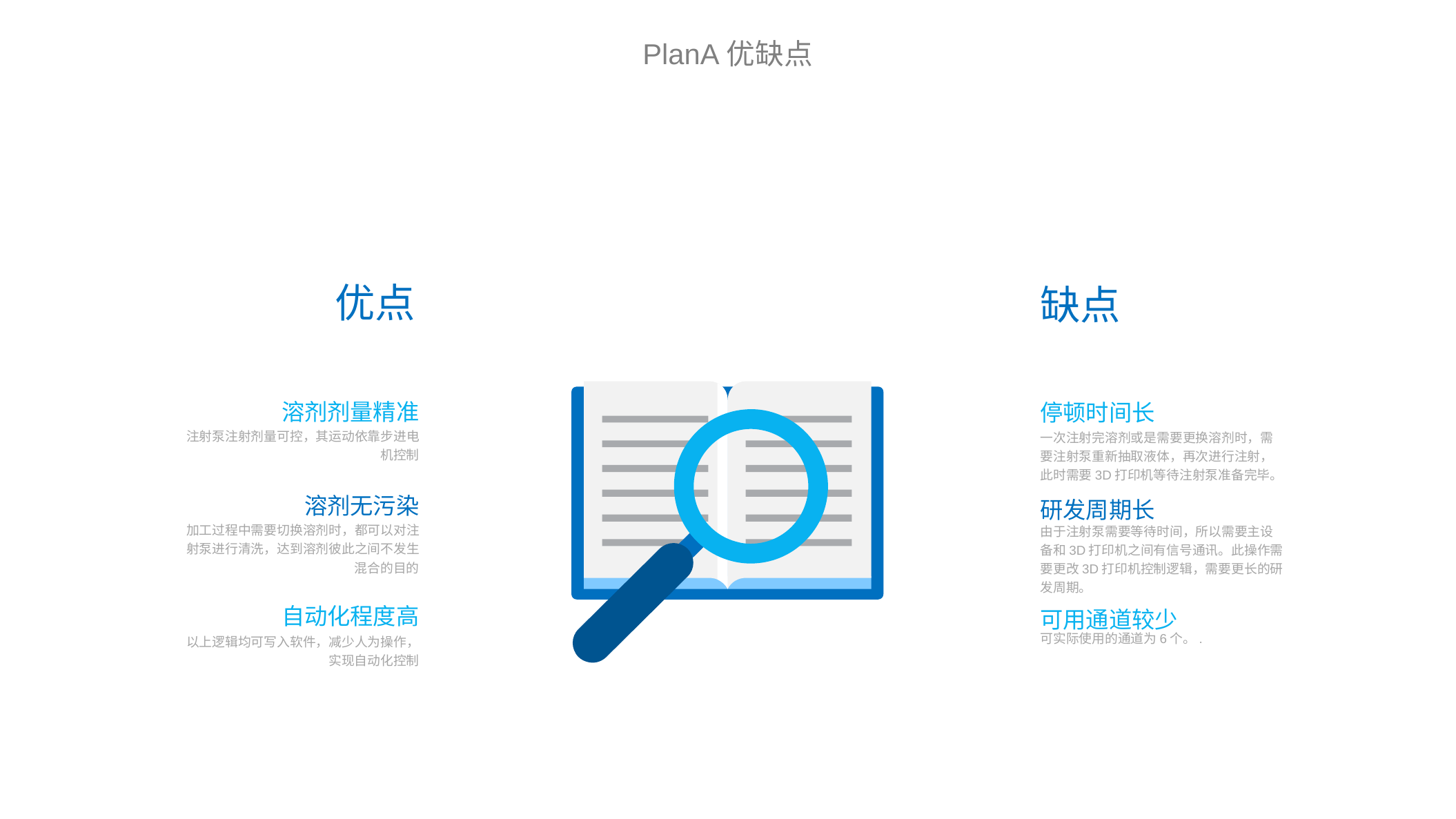

PlanA优缺点
优点
缺点

溶剂剂量精准
注射泵注射剂量可控，其运动依靠步进电机控制
停顿时间长
一次注射完溶剂或是需要更换溶剂时，需要注射泵重新抽取液体，再次进行注射，此时需要3D打印机等待注射泵准备完毕。
溶剂无污染
加工过程中需要切换溶剂时，都可以对注射泵进行清洗，达到溶剂彼此之间不发生混合的目的
研发周期长
由于注射泵需要等待时间，所以需要主设备和3D打印机之间有信号通讯。此操作需要更改3D打印机控制逻辑，需要更长的研发周期。
自动化程度高
以上逻辑均可写入软件，减少人为操作，实现自动化控制
可用通道较少
可实际使用的通道为6个。.